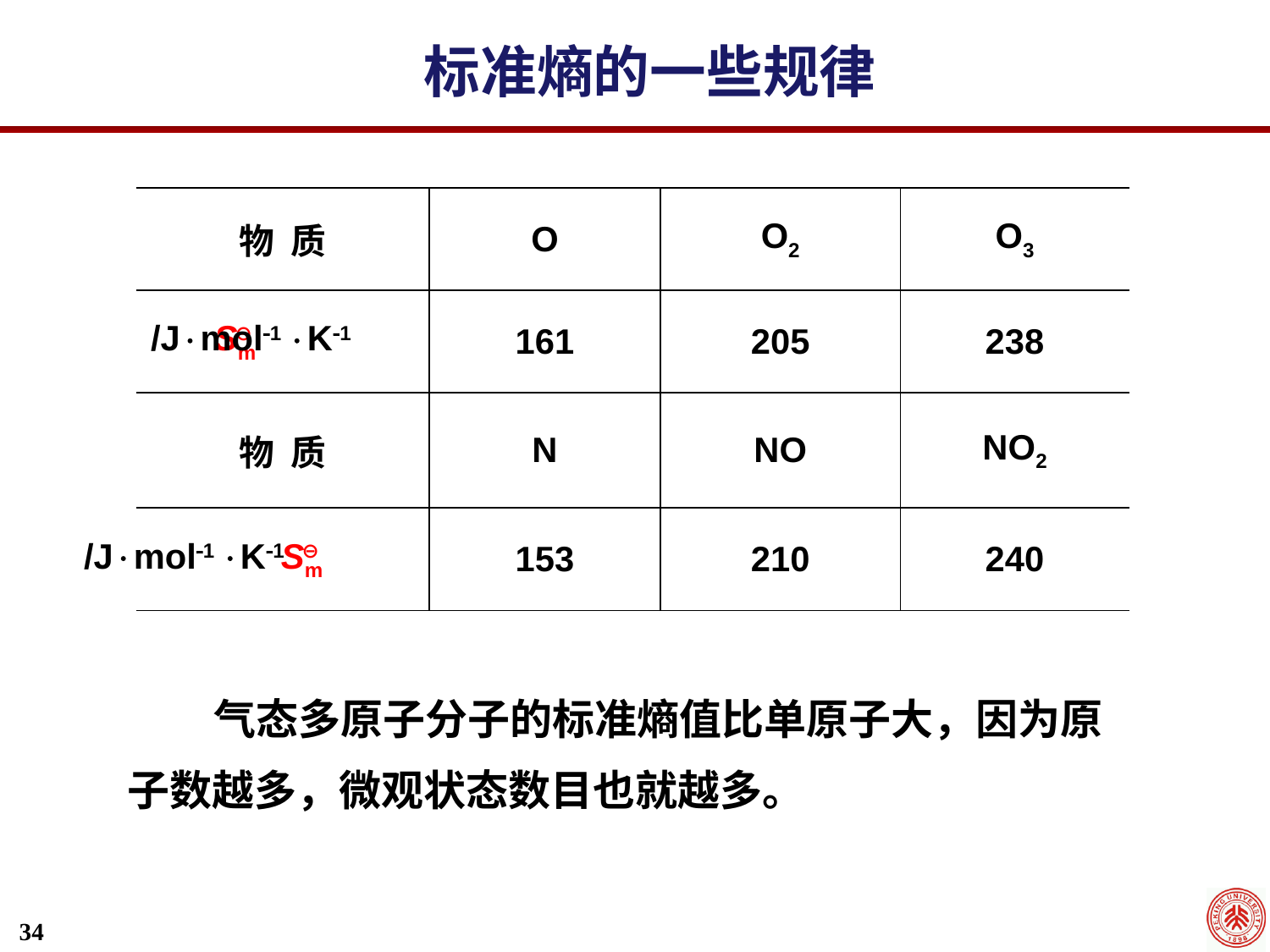

标准熵的一些规律

| 物 质 | O | O2 | O3 |
| --- | --- | --- | --- |
| Sm ⊖ /J⋅mol−1 ⋅K−1 | 161 | 205 | 238 |
| 物 质 | N | NO | NO2 |
| Sm ⊖ /J⋅mol−1 ⋅K−1 | 153 | 210 | 240 |
        气态多原子分子的标准熵值比单原子大，因为原子数越多，微观状态数目也就越多。
34